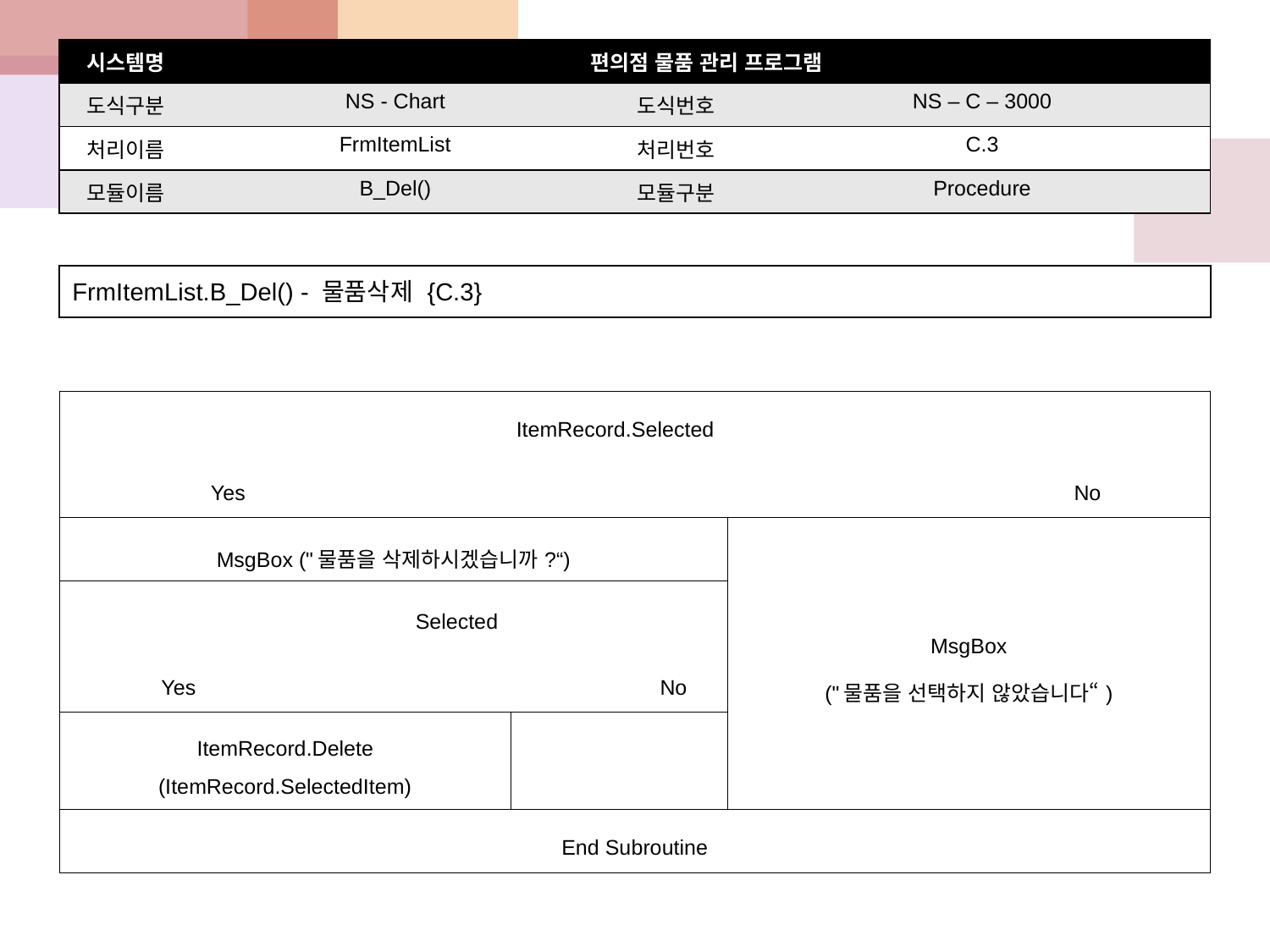

| 시스템명 | 편의점 물품 관리 프로그램 |  |  |
| --- | --- | --- | --- |
| 도식구분 | NS - Chart | 도식번호 | NS – C – 3000 |
| 처리이름 | FrmItemList | 처리번호 | C.3 |
| 모듈이름 | B\_Del() | 모듈구분 | Procedure |
| FrmItemList.B\_Del() - 물품삭제 {C.3} |
| --- |
|  |  | ItemRecord.Selected |  |  |  |  |
| --- | --- | --- | --- | --- | --- | --- |
| Yes |  |  |  |  |  | No |
| MsgBox ("물품을 삭제하시겠습니까?“) |  |  |  |  | MsgBox ("물품을 선택하지 않았습니다“) |  |
|  | Selected |  |  |  |  |  |
| Yes |  |  |  | No |  |  |
| ItemRecord.Delete (ItemRecord.SelectedItem) |  |  |  |  |  |  |
| End Subroutine |  |  |  |  |  |  |